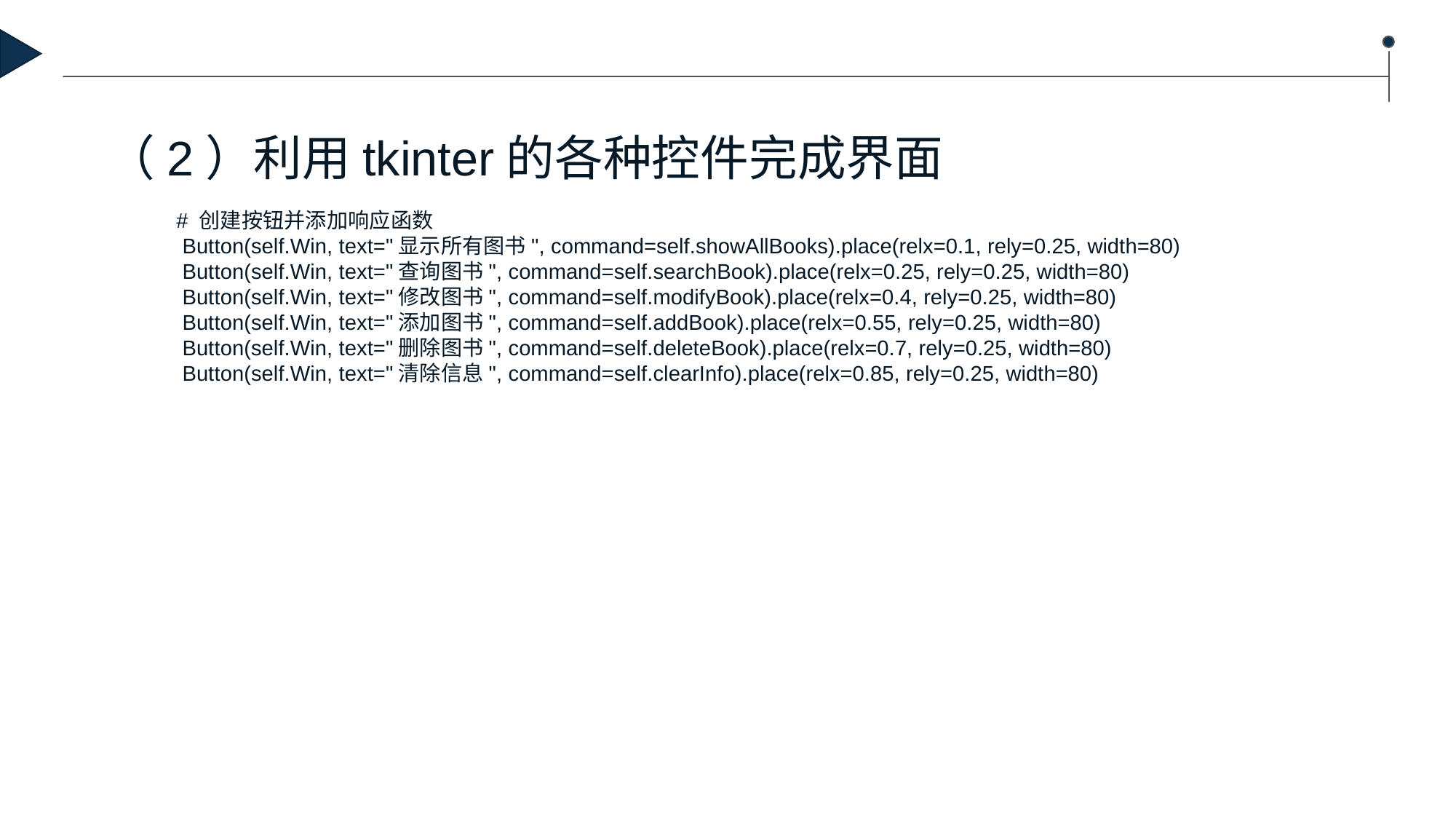

（2）利用tkinter的各种控件完成界面
       # 创建按钮并添加响应函数
        Button(self.Win, text="显示所有图书", command=self.showAllBooks).place(relx=0.1, rely=0.25, width=80)
        Button(self.Win, text="查询图书", command=self.searchBook).place(relx=0.25, rely=0.25, width=80)
        Button(self.Win, text="修改图书", command=self.modifyBook).place(relx=0.4, rely=0.25, width=80)
        Button(self.Win, text="添加图书", command=self.addBook).place(relx=0.55, rely=0.25, width=80)
        Button(self.Win, text="删除图书", command=self.deleteBook).place(relx=0.7, rely=0.25, width=80)
        Button(self.Win, text="清除信息", command=self.clearInfo).place(relx=0.85, rely=0.25, width=80)